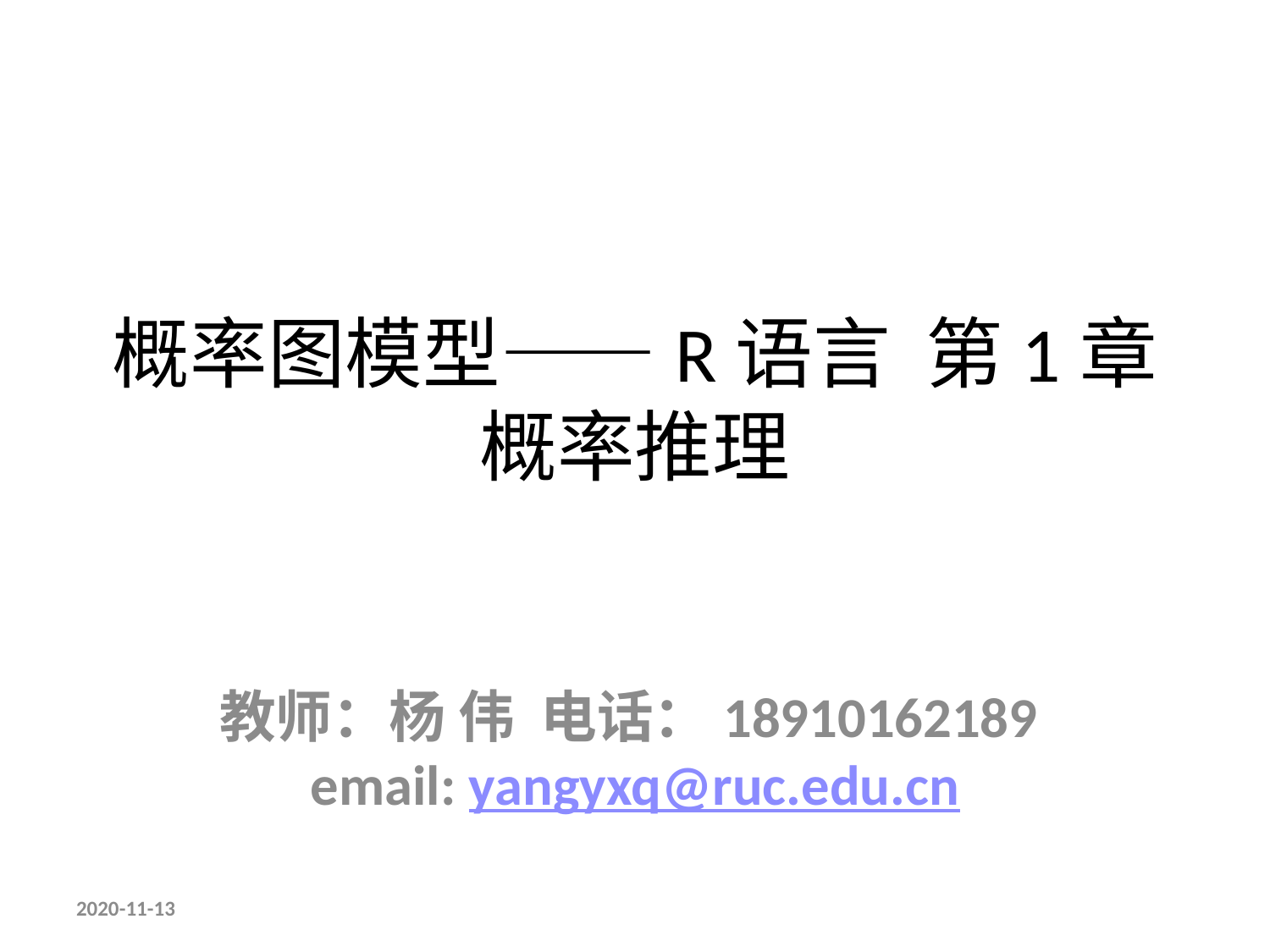

# 概率图模型——R语言  第1章 概率推理
教师：杨 伟  电话：18910162189  email: yangyxq@ruc.edu.cn
2020-11-13